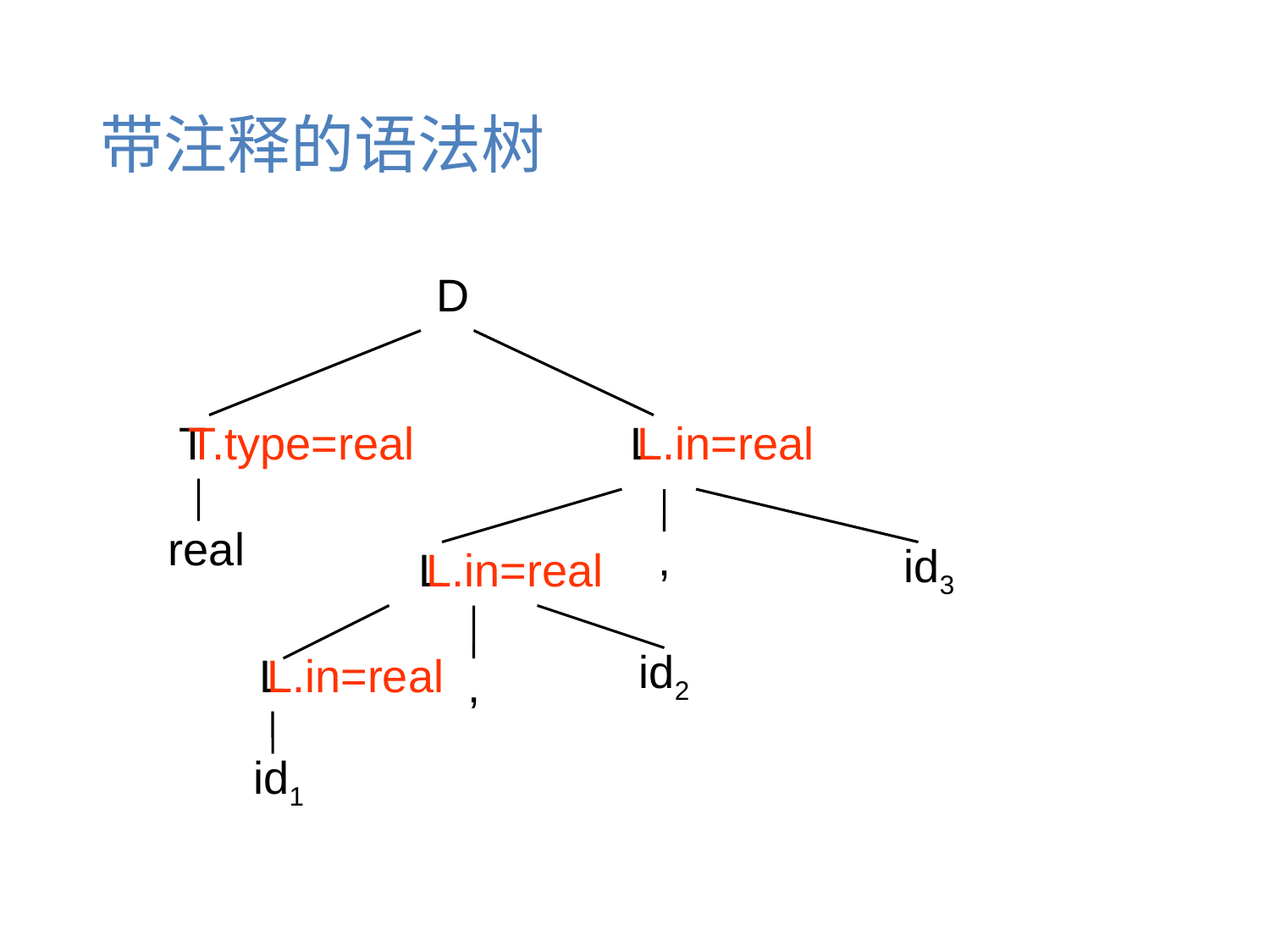

# 带注释的语法树
D

T.type=real
T
L
L.in=real

real
,
L
L.in=real
id3

L
L.in=real
id2
,

id1